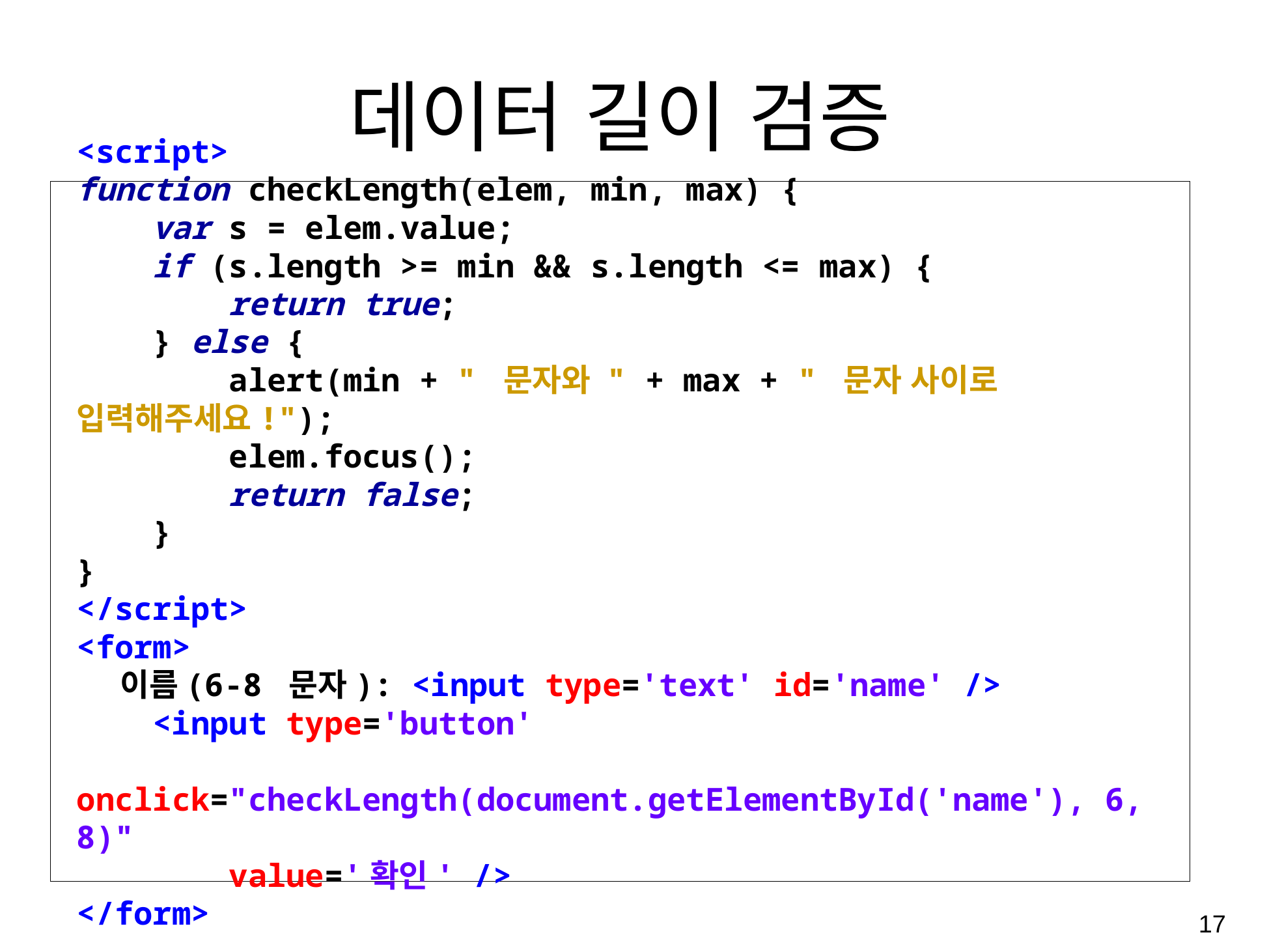

# 데이터 길이 검증
<script>
function checkLength(elem, min, max) {
    var s = elem.value;
    if (s.length >= min && s.length <= max) {
        return true;
    } else {
        alert(min + " 문자와 " + max + " 문자 사이로 입력해주세요!");
        elem.focus();
        return false;
    }
}
</script>
<form>
    이름(6-8 문자): <input type='text' id='name' />
    <input type='button'
        onclick="checkLength(document.getElementById('name'), 6, 8)"
        value='확인' />
</form>
17